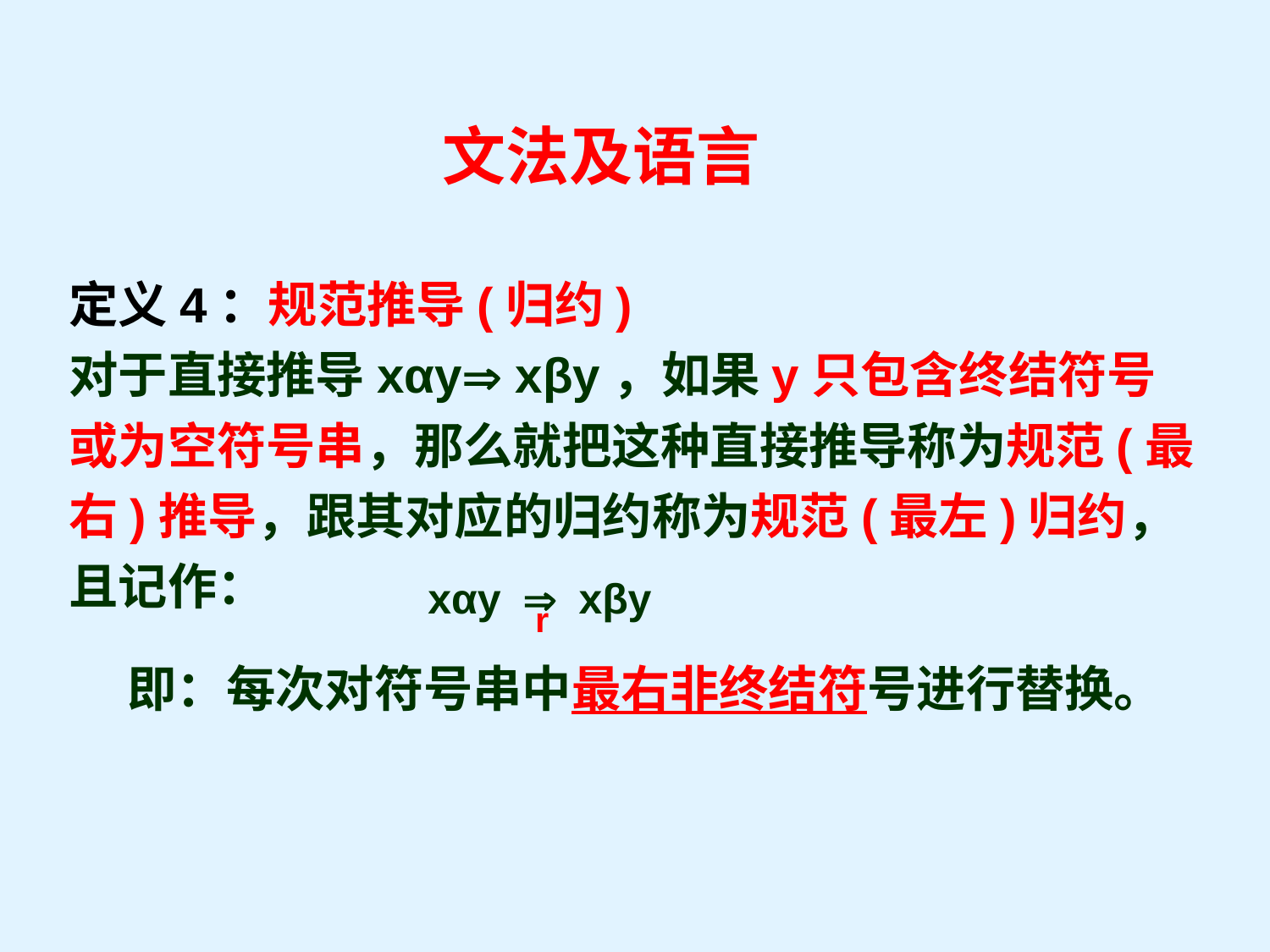

文法及语言
定义4：规范推导(归约)
对于直接推导xαy⇒ xβy，如果y只包含终结符号或为空符号串，那么就把这种直接推导称为规范(最右)推导，跟其对应的归约称为规范(最左)归约，且记作：
xαy
⇒
r
xβy
即：每次对符号串中最右非终结符号进行替换。